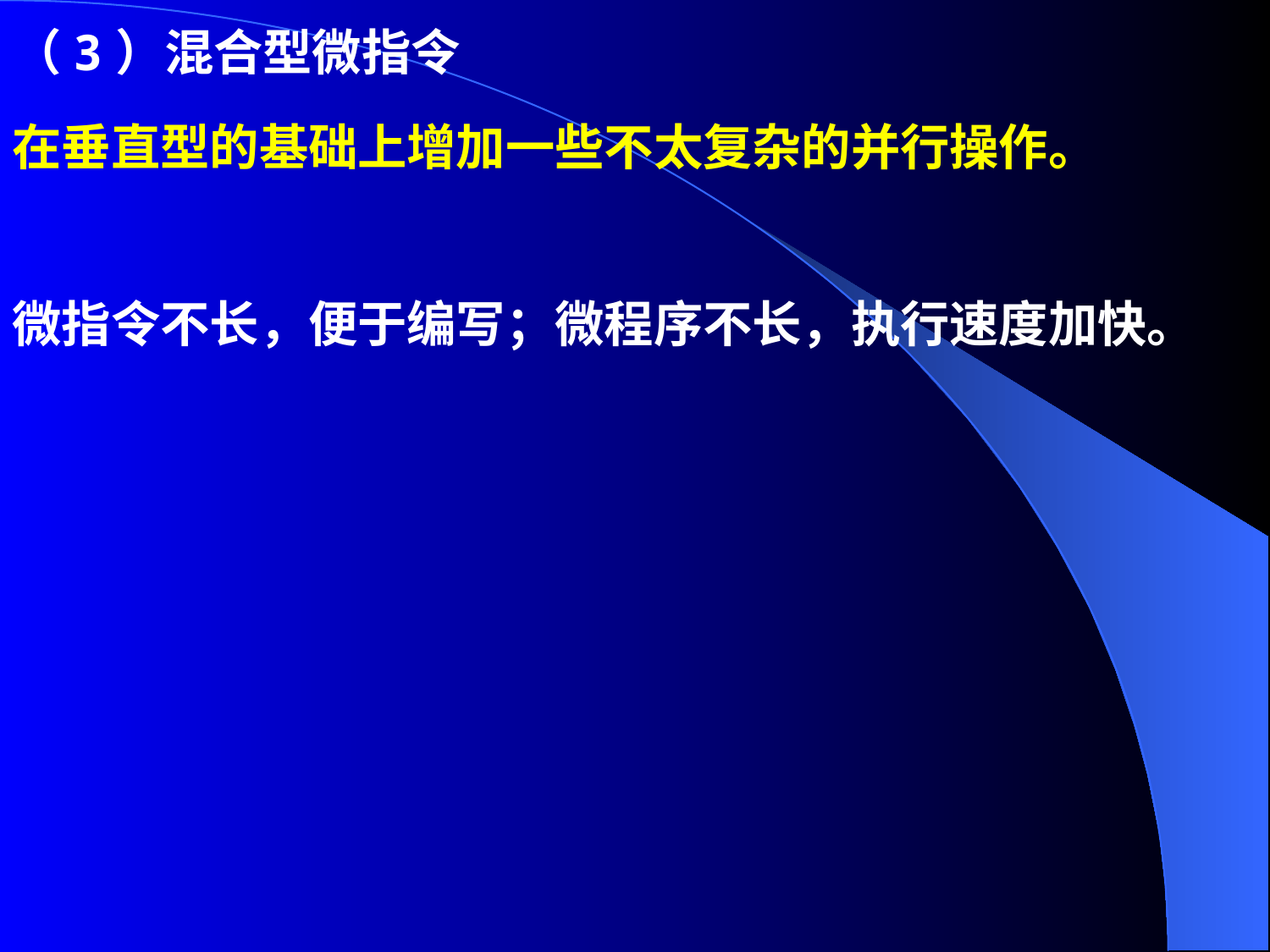

（3）混合型微指令
在垂直型的基础上增加一些不太复杂的并行操作。
微指令不长，便于编写；微程序不长，执行速度加快。